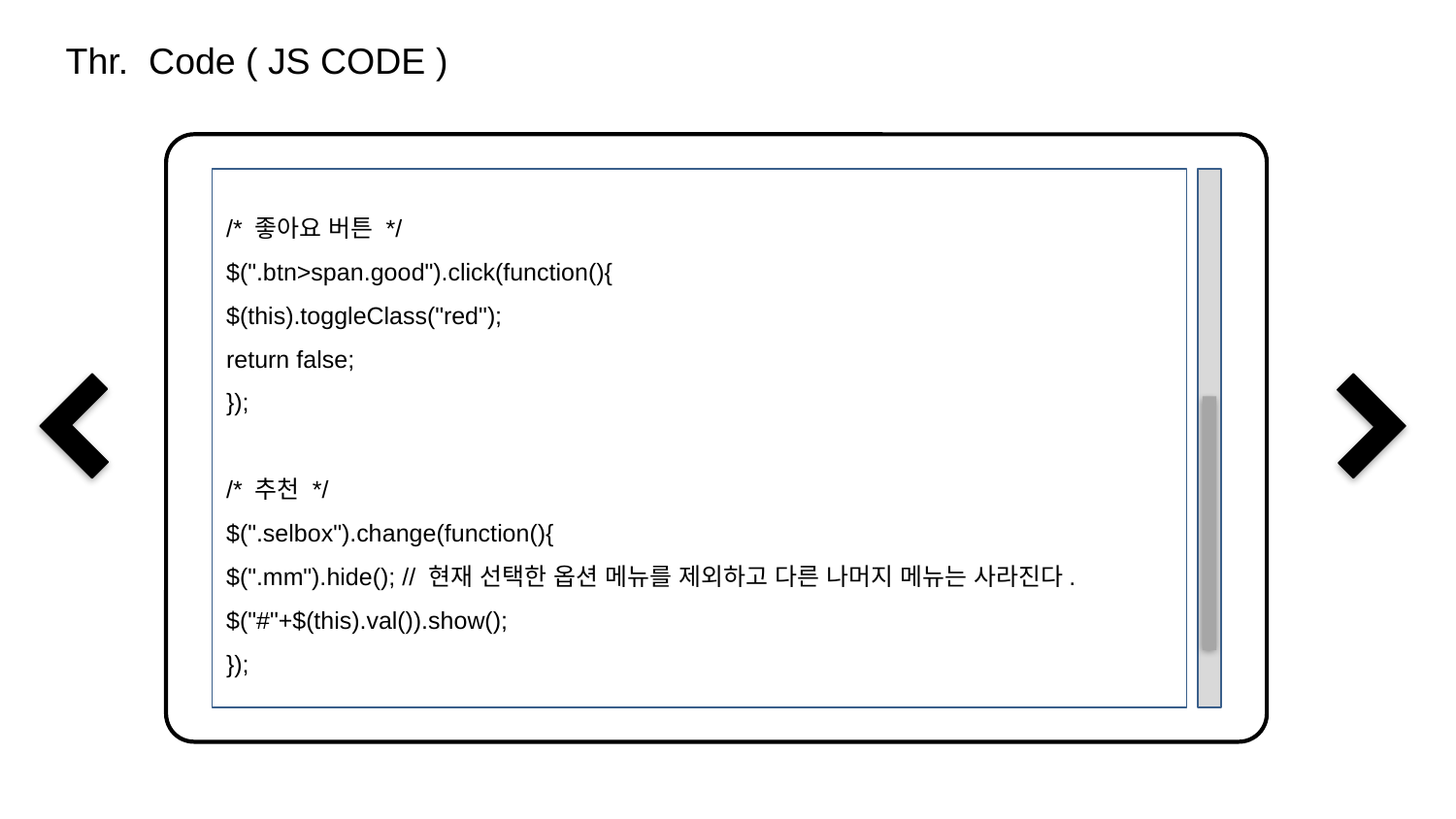

Thr.  Code ( JS CODE )

/* 좋아요 버튼 */
$(".btn>span.good").click(function(){
$(this).toggleClass("red");
return false;
});
/* 추천 */
$(".selbox").change(function(){
$(".mm").hide(); // 현재 선택한 옵션 메뉴를 제외하고 다른 나머지 메뉴는 사라진다.
$("#"+$(this).val()).show();
});